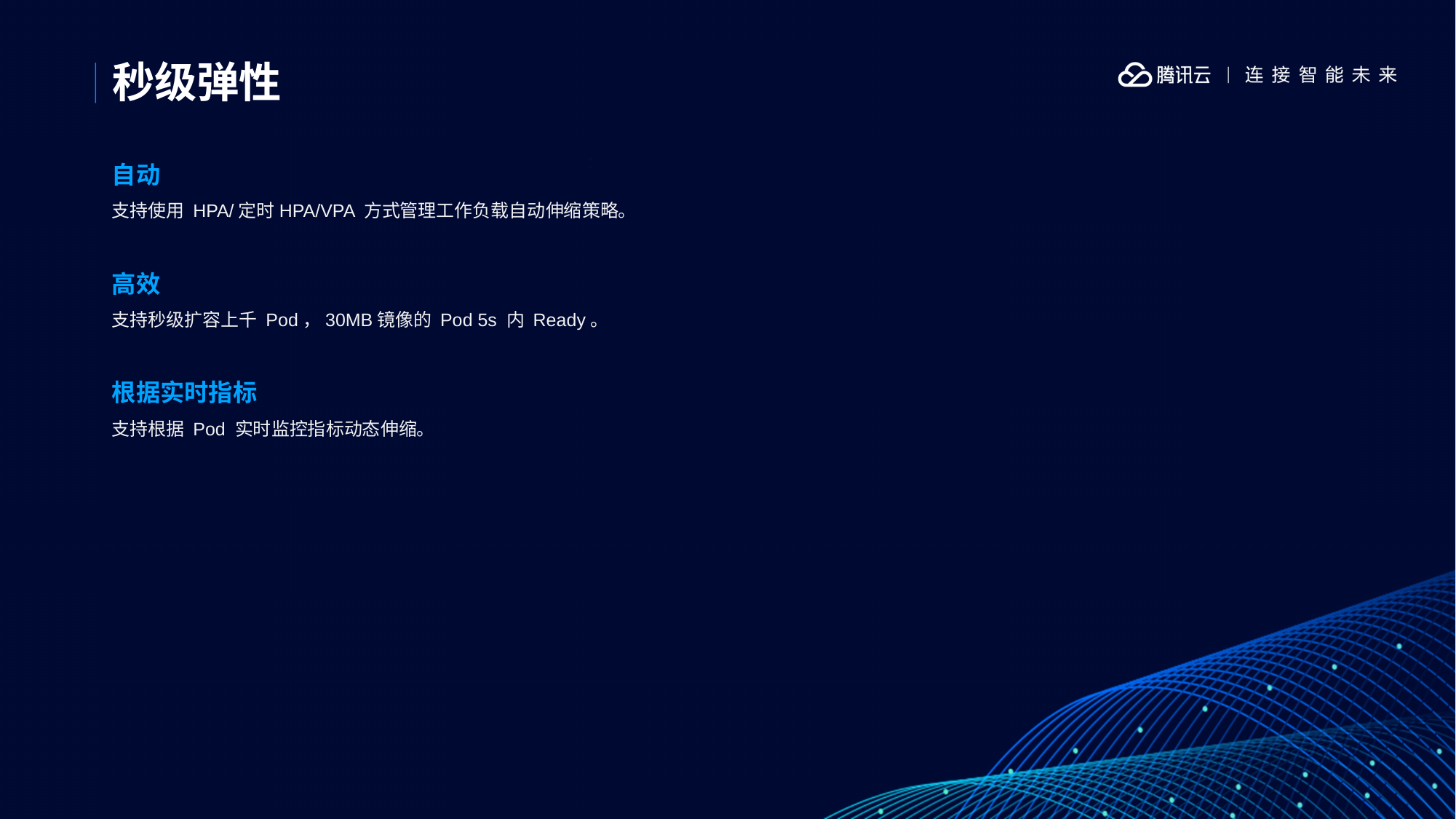

秒级弹性
自动
支持使用 HPA/定时HPA/VPA 方式管理工作负载自动伸缩策略。

高效
支持秒级扩容上千 Pod，30MB镜像的 Pod 5s 内 Ready。

根据实时指标
支持根据 Pod 实时监控指标动态伸缩。